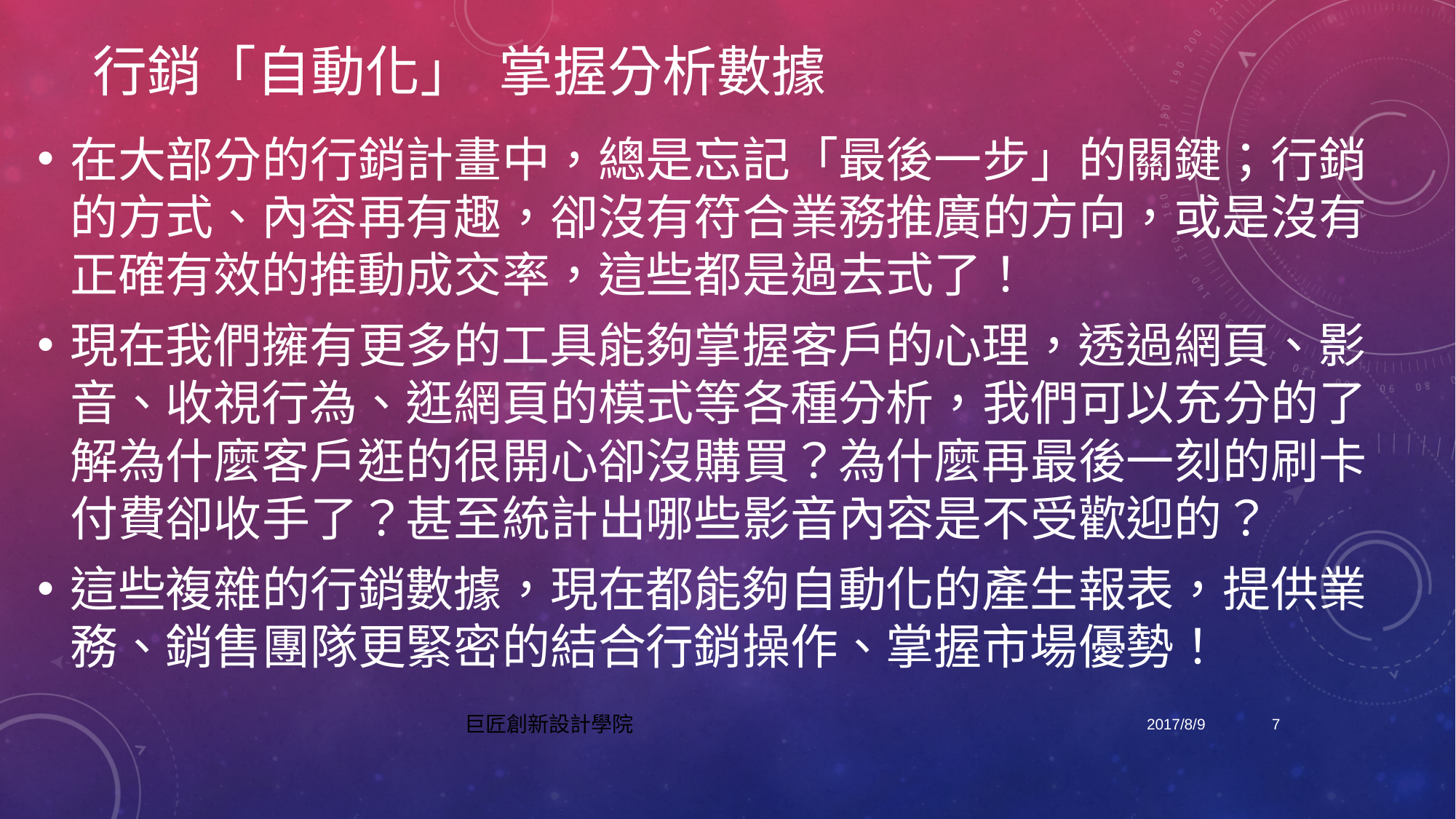

# 行銷「自動化」  掌握分析數據
在大部分的行銷計畫中，總是忘記「最後一步」的關鍵；行銷的方式、內容再有趣，卻沒有符合業務推廣的方向，或是沒有正確有效的推動成交率，這些都是過去式了！
現在我們擁有更多的工具能夠掌握客戶的心理，透過網頁、影音、收視行為、逛網頁的模式等各種分析，我們可以充分的了解為什麼客戶逛的很開心卻沒購買？為什麼再最後一刻的刷卡付費卻收手了？甚至統計出哪些影音內容是不受歡迎的？
這些複雜的行銷數據，現在都能夠自動化的產生報表，提供業務、銷售團隊更緊密的結合行銷操作、掌握市場優勢！
巨匠創新設計學院
2017/8/9
7